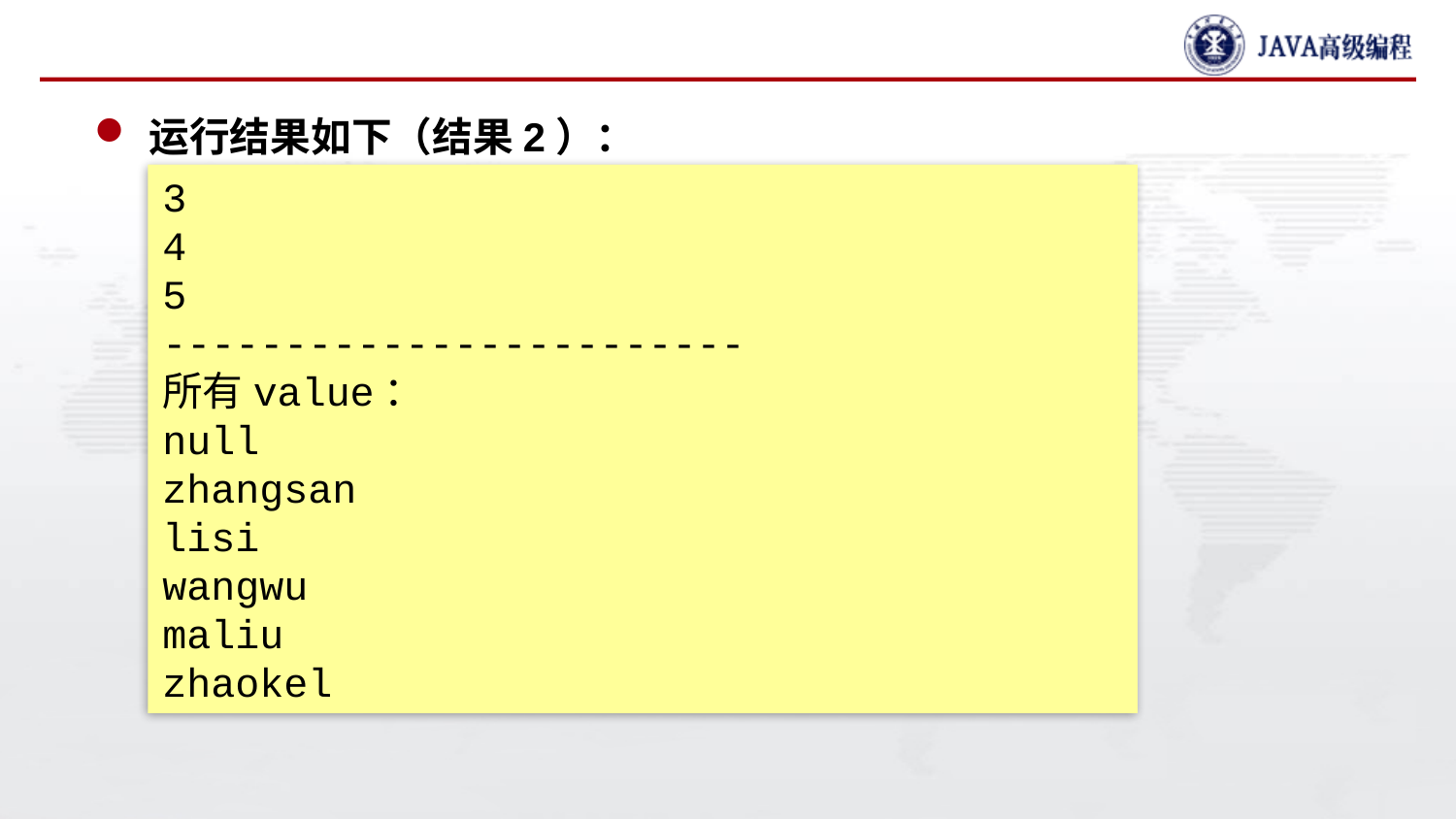

#
运行结果如下（结果2）：

3
4
5
------------------------
所有value：
null
zhangsan
lisi
wangwu
maliu
zhaokel